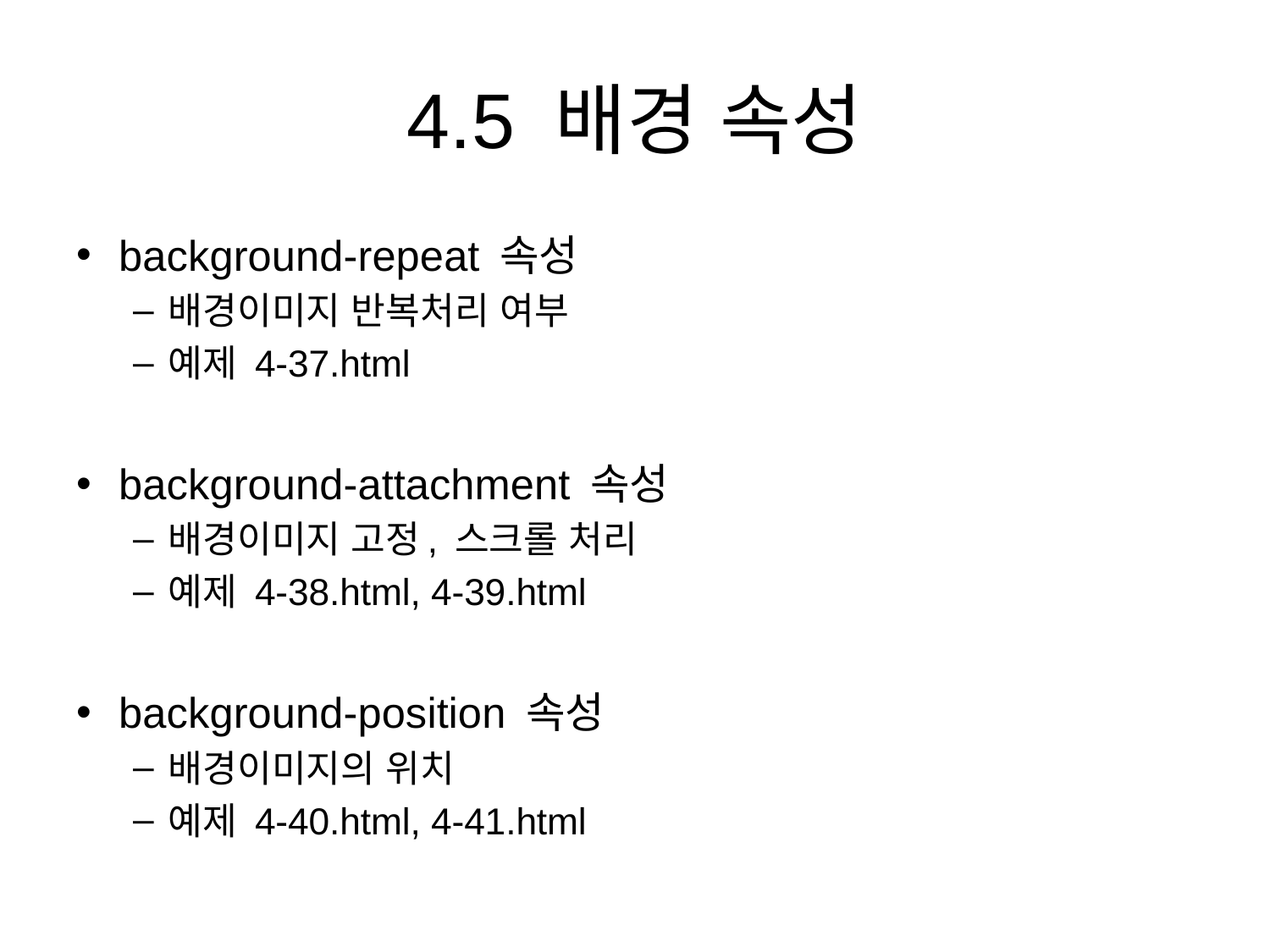

# 4.5 배경 속성
background-repeat 속성
배경이미지 반복처리 여부
예제 4-37.html

background-attachment 속성
배경이미지 고정, 스크롤 처리
예제 4-38.html, 4-39.html

background-position 속성
배경이미지의 위치
예제 4-40.html, 4-41.html